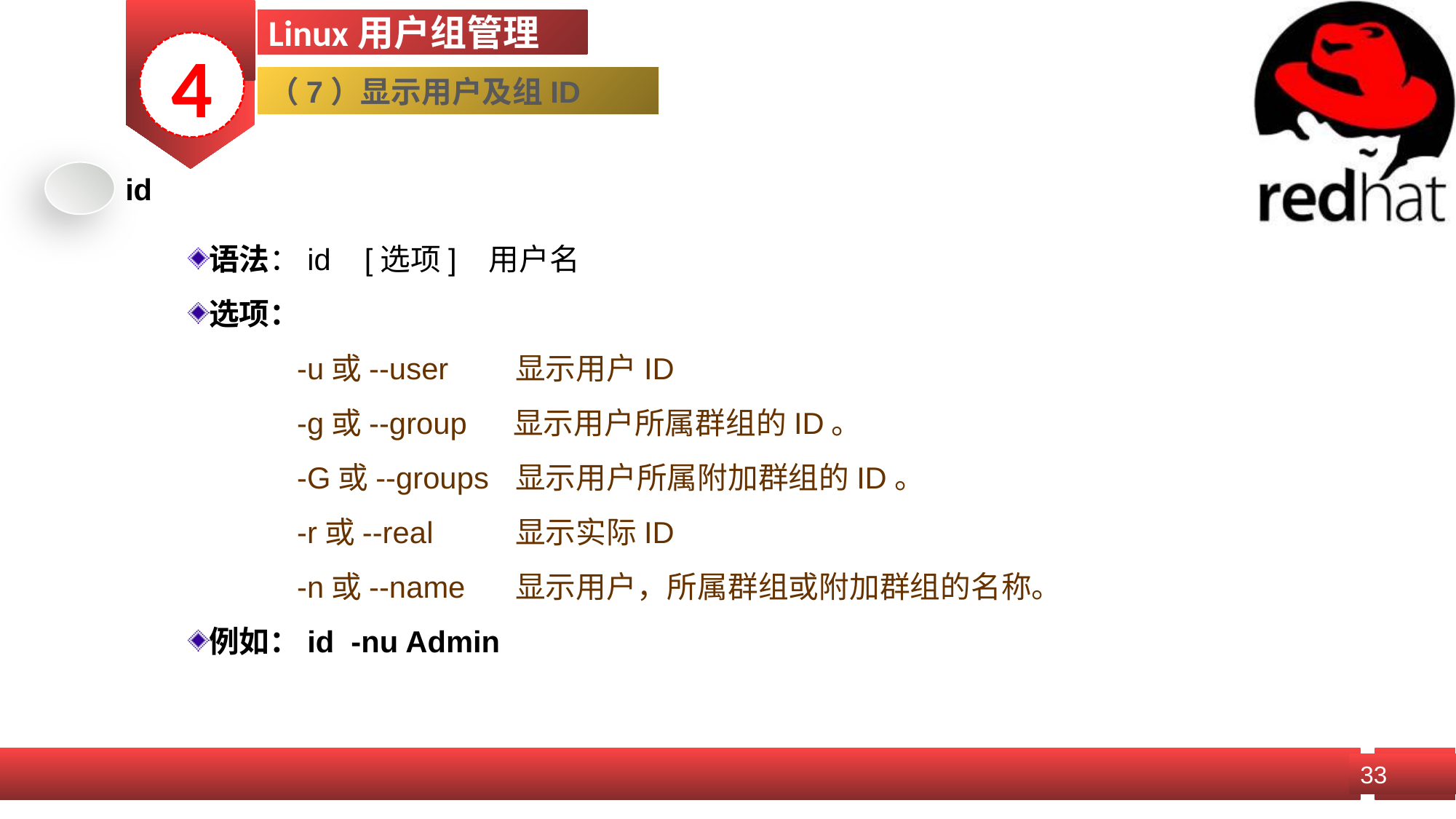

Linux用户组管理
4
（7）显示用户及组ID

id
语法：id    [选项]   用户名
选项：
	-u或--user 　	显示用户ID
 	-g或--group 　显示用户所属群组的ID。
	-G或--groups 	显示用户所属附加群组的ID。
	-r或--real 　	显示实际ID
	-n或--name 　	显示用户，所属群组或附加群组的名称。
例如：id  -nu Admin